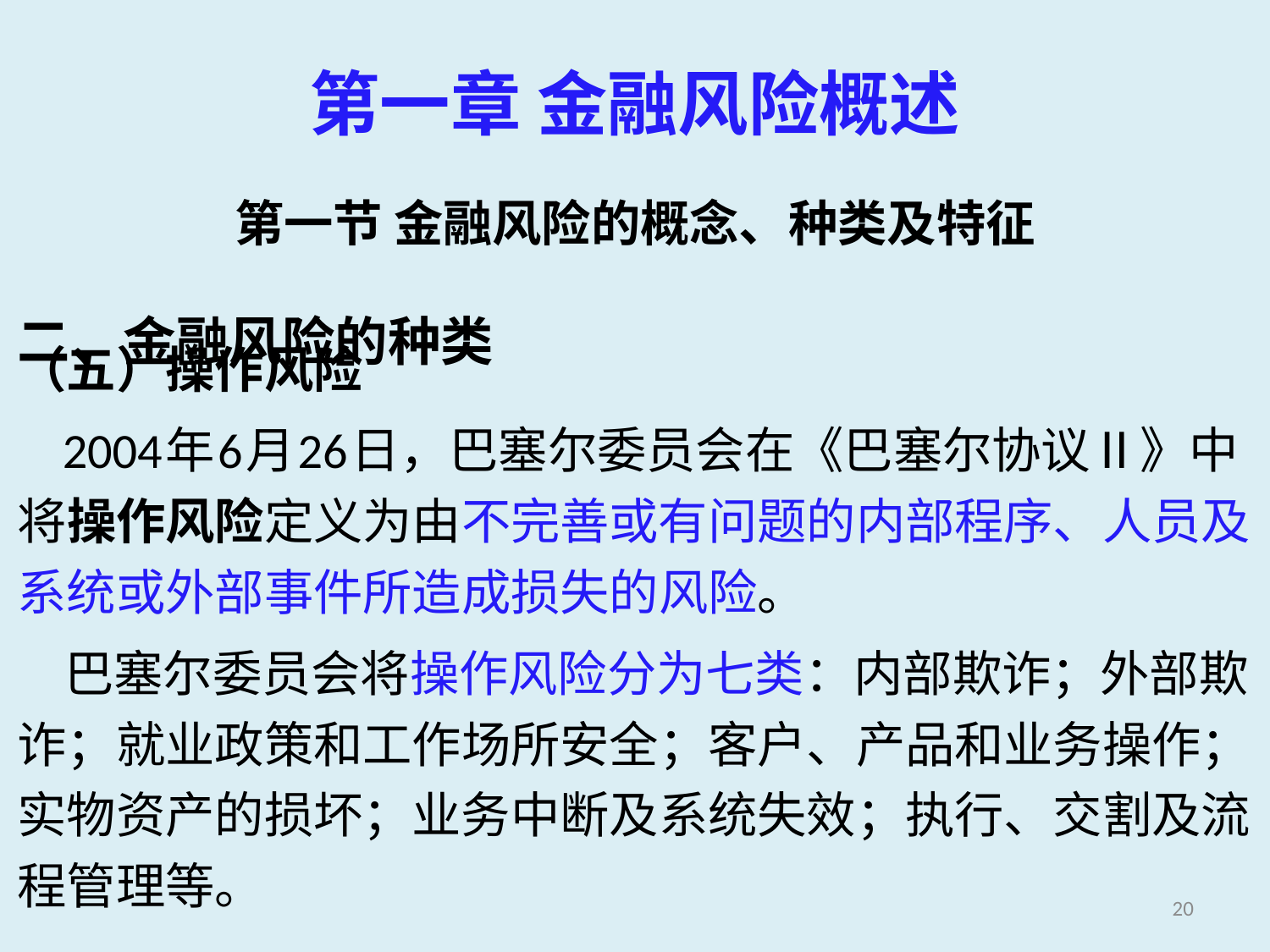

# 第一章 金融风险概述
第一节 金融风险的概念、种类及特征

二、金融风险的种类
（五）操作风险
    2004年6月26日，巴塞尔委员会在《巴塞尔协议Ⅱ》中将操作风险定义为由不完善或有问题的内部程序、人员及系统或外部事件所造成损失的风险。
    巴塞尔委员会将操作风险分为七类：内部欺诈；外部欺诈；就业政策和工作场所安全；客户、产品和业务操作；实物资产的损坏；业务中断及系统失效；执行、交割及流程管理等。
20